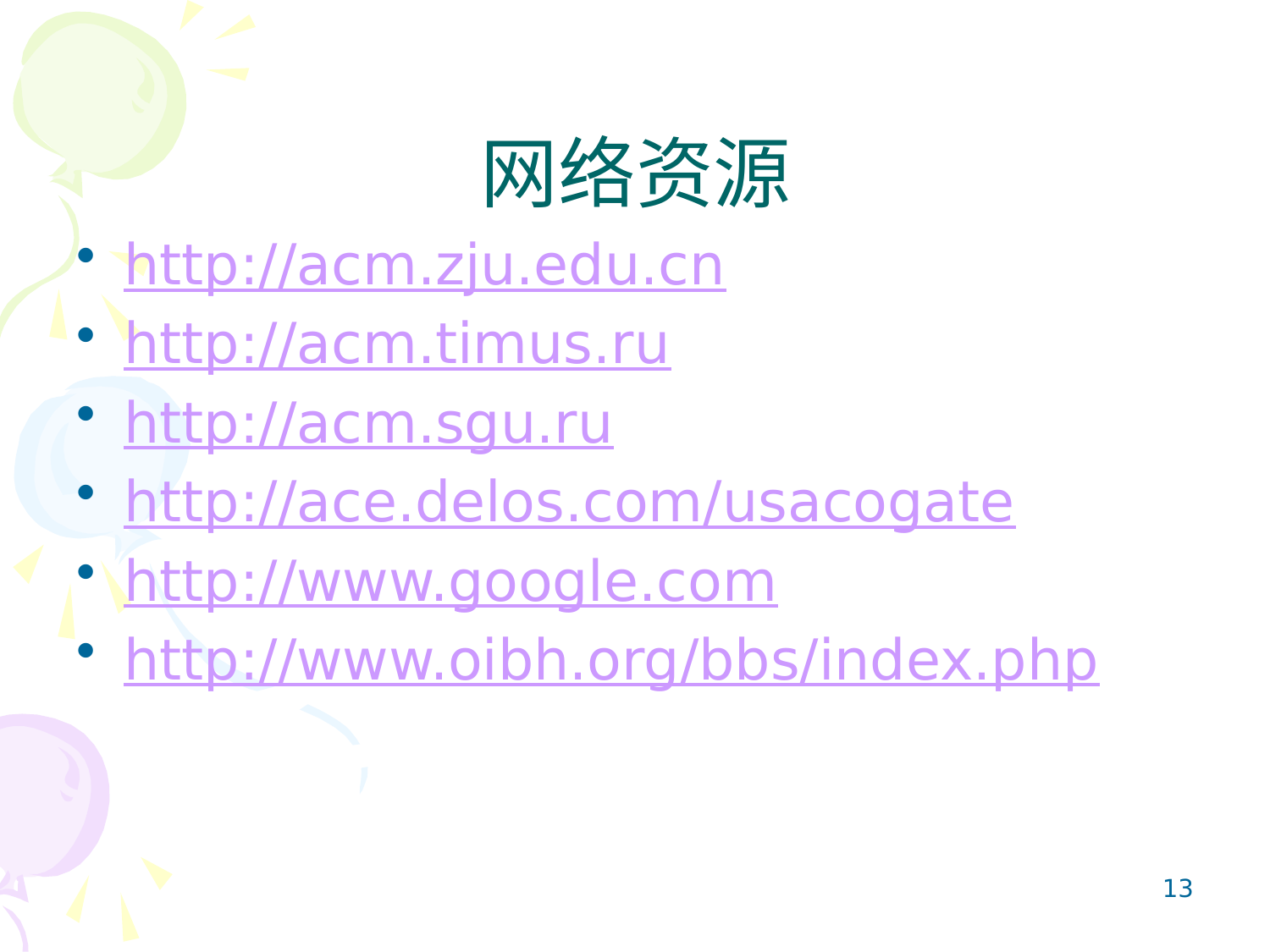

# 网络资源
http://acm.zju.edu.cn
http://acm.timus.ru
http://acm.sgu.ru
http://ace.delos.com/usacogate
http://www.google.com
http://www.oibh.org/bbs/index.php

13